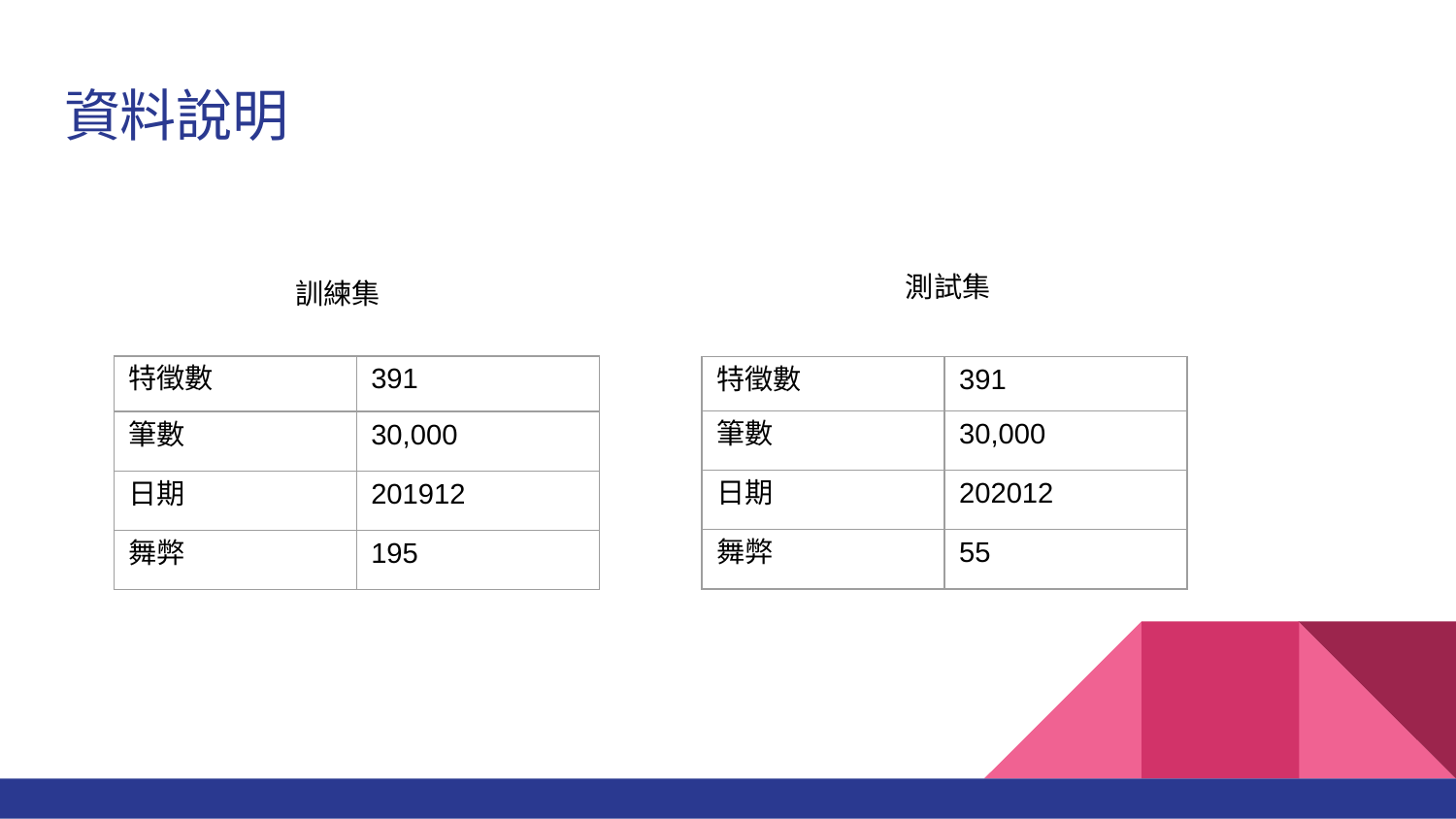

# 資料說明
測試集
訓練集
| 特徵數 | 391 |
| --- | --- |
| 筆數 | 30,000 |
| 日期 | 201912 |
| 舞弊 | 195 |
| 特徵數 | 391 |
| --- | --- |
| 筆數 | 30,000 |
| 日期 | 202012 |
| 舞弊 | 55 |